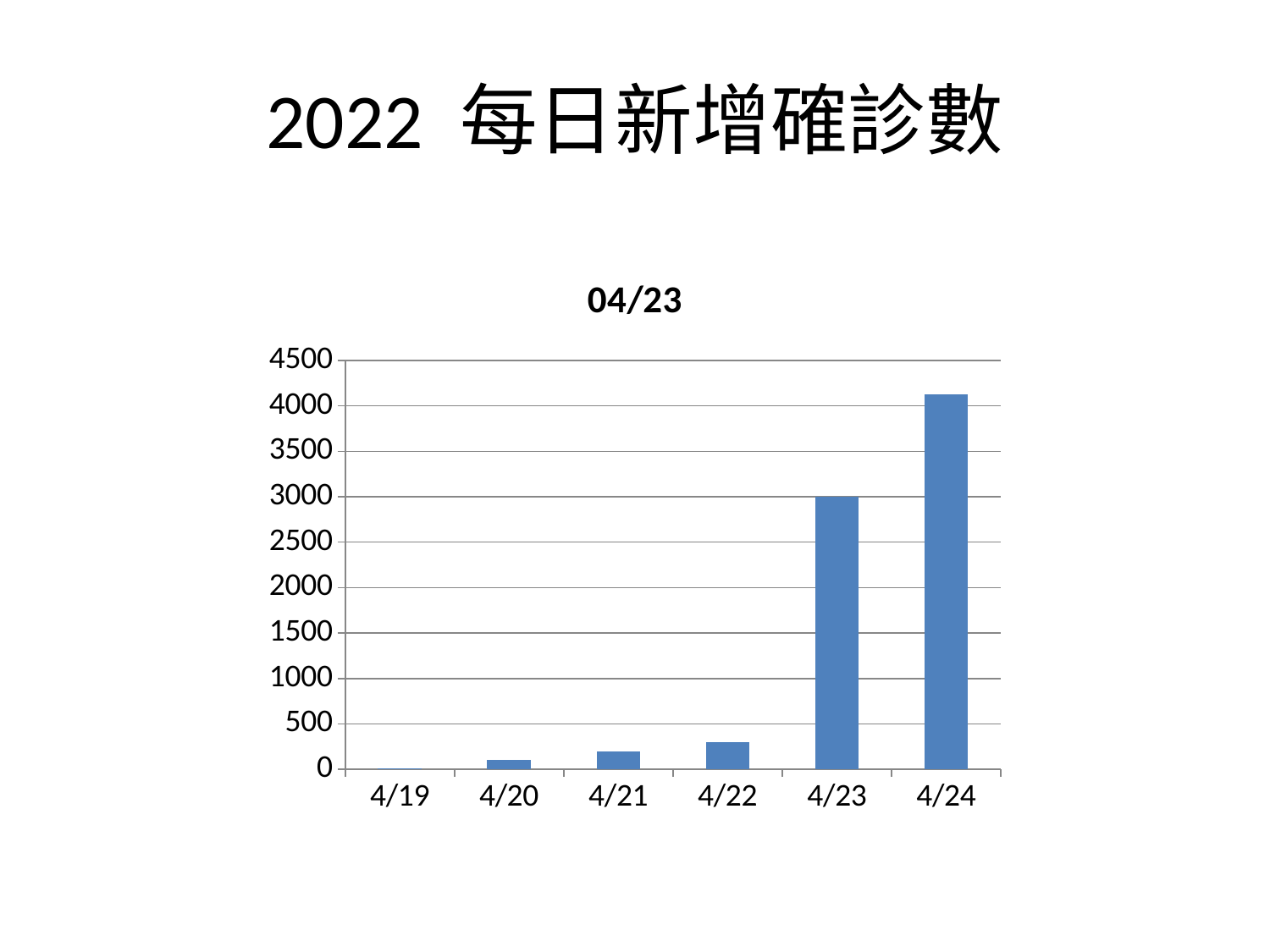

# 2022 每日新增確診數

### Chart

| Category | 04/23 |
|---|---|
| 4/19 | 10.0 |
| 4/20 | 100.0 |
| 4/21 | 200.0 |
| 4/22 | 300.0 |
| 4/23 | 3000.0 |
| 4/24 | 4126.0 |